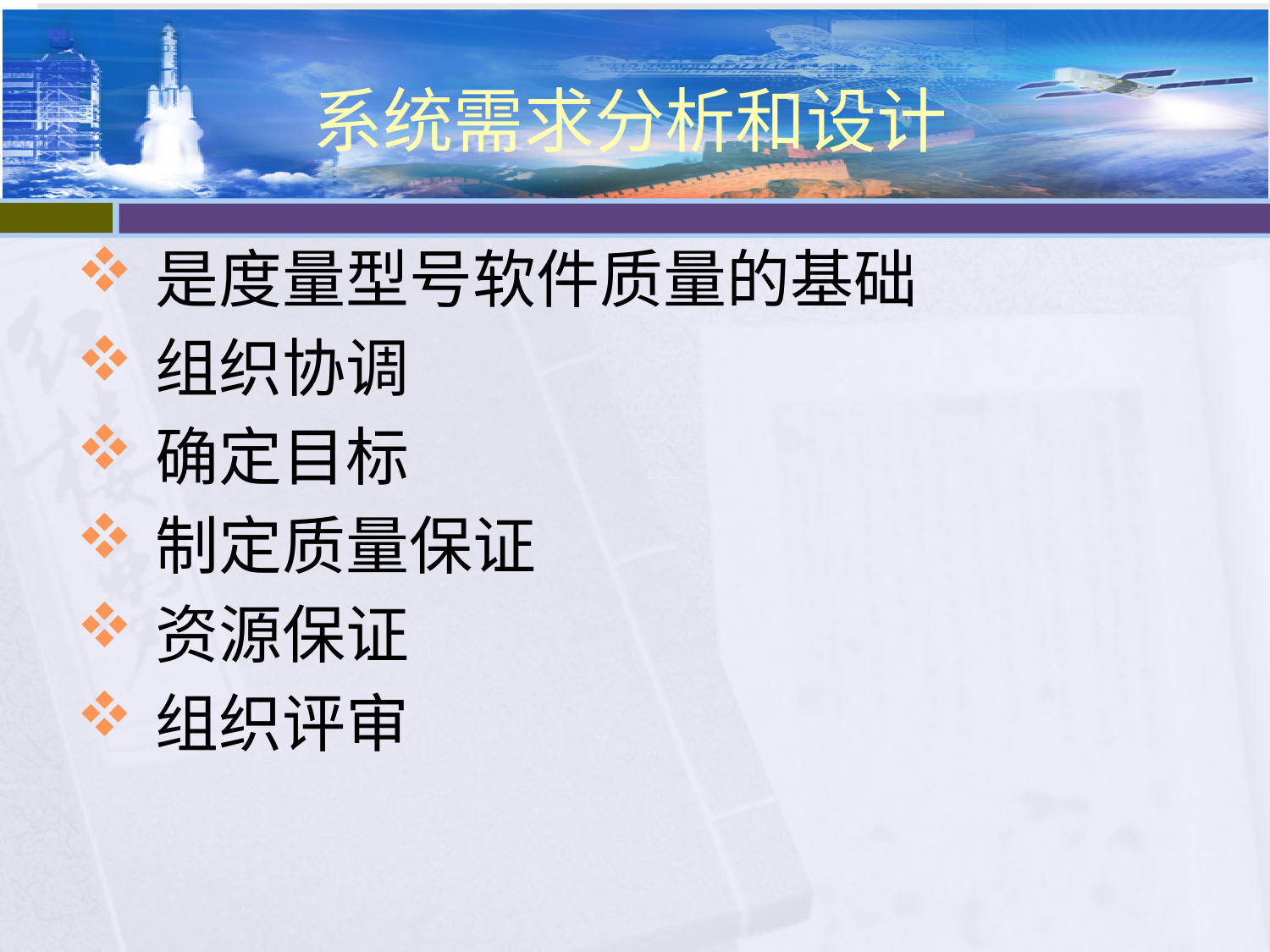

# 系统需求分析和设计

是度量型号软件质量的基础
组织协调
确定目标
制定质量保证
资源保证
组织评审